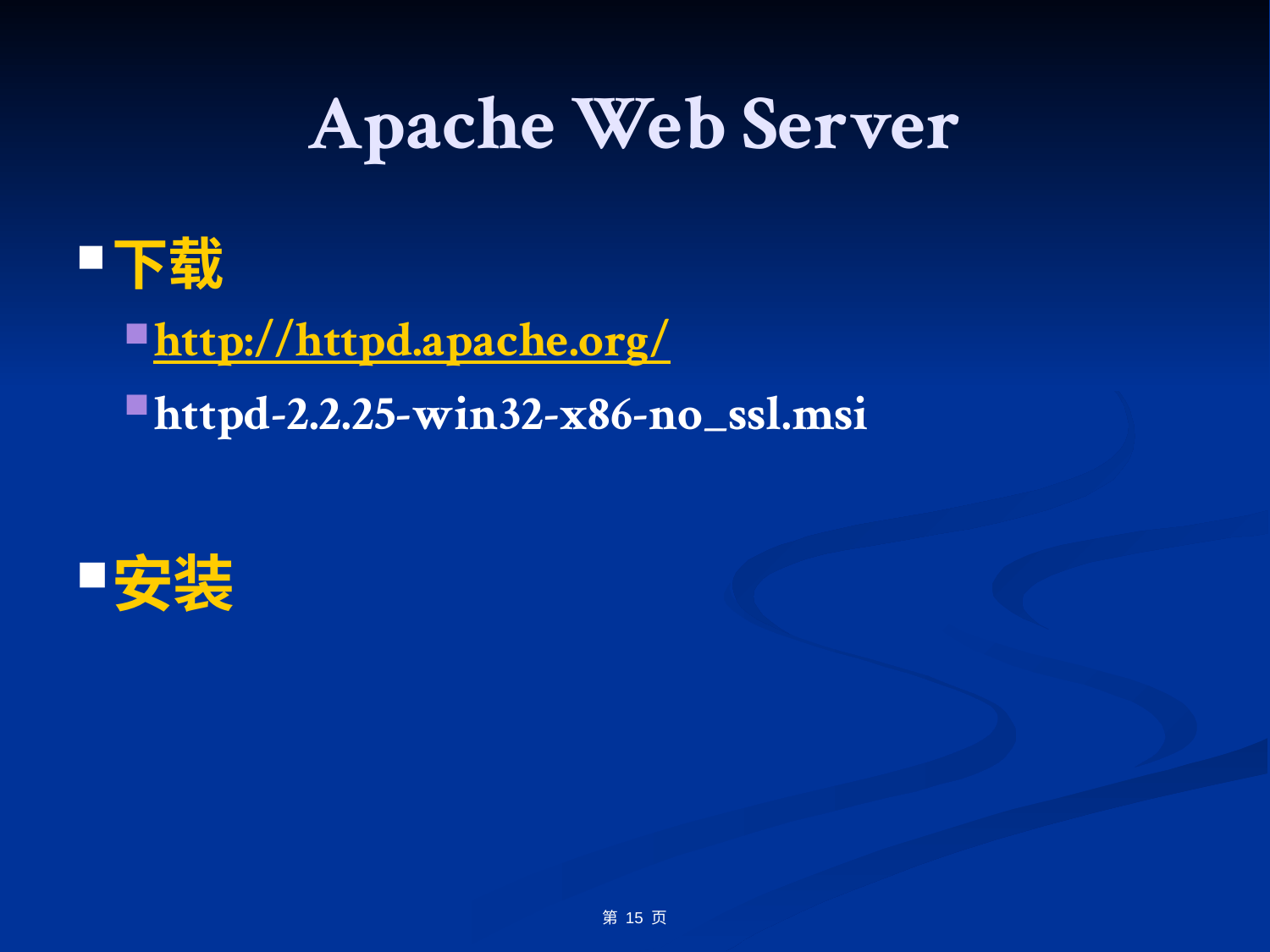

# Apache Web Server
下载
http://httpd.apache.org/
httpd-2.2.25-win32-x86-no_ssl.msi

安装
第 15 页